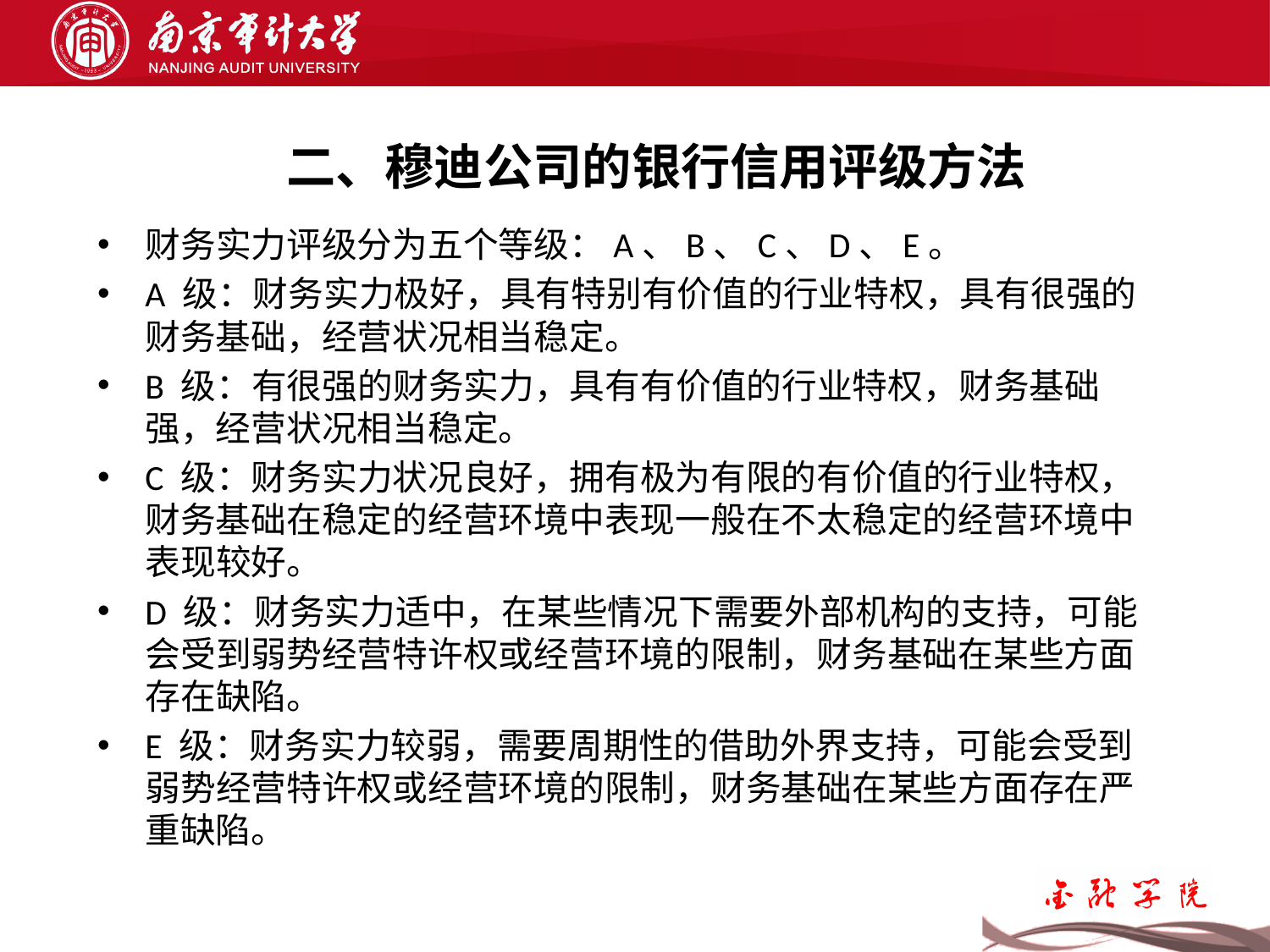

# 二、穆迪公司的银行信用评级方法
财务实力评级分为五个等级：A、B、C、D、E。
A 级：财务实力极好，具有特别有价值的行业特权，具有很强的财务基础，经营状况相当稳定。
B 级：有很强的财务实力，具有有价值的行业特权，财务基础强，经营状况相当稳定。
C 级：财务实力状况良好，拥有极为有限的有价值的行业特权，财务基础在稳定的经营环境中表现一般在不太稳定的经营环境中表现较好。
D 级：财务实力适中，在某些情况下需要外部机构的支持，可能会受到弱势经营特许权或经营环境的限制，财务基础在某些方面存在缺陷。
E 级：财务实力较弱，需要周期性的借助外界支持，可能会受到弱势经营特许权或经营环境的限制，财务基础在某些方面存在严重缺陷。